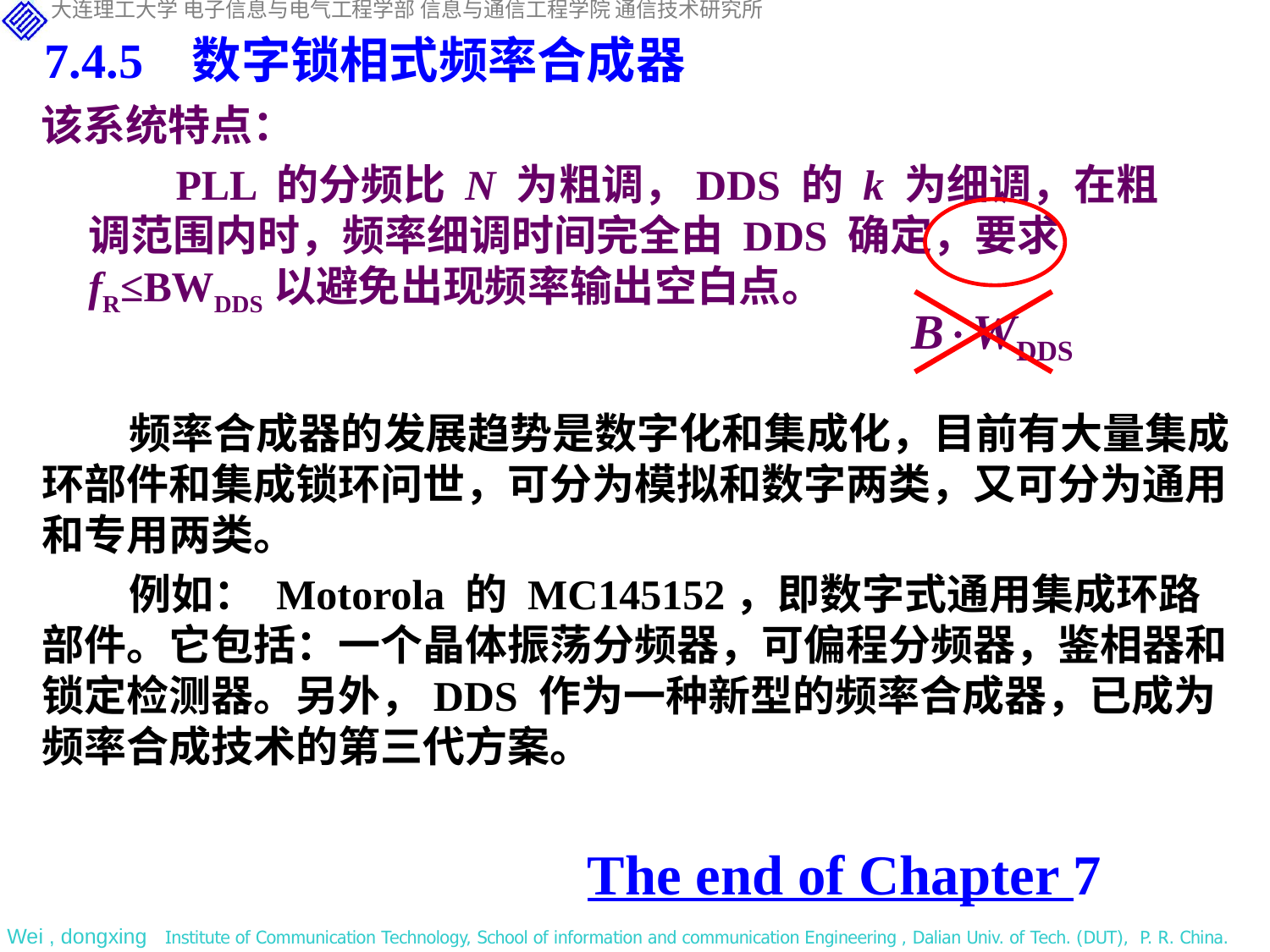

7.4.5   数字锁相式频率合成器
该系统特点：
PLL 的分频比 N 为粗调，DDS 的 k 为细调，在粗调范围内时，频率细调时间完全由 DDS 确定，要求fR≤BWDDS以避免出现频率输出空白点。

B⋅WDDS
频率合成器的发展趋势是数字化和集成化，目前有大量集成环部件和集成锁环问世，可分为模拟和数字两类，又可分为通用和专用两类。
例如： Motorola 的 MC145152，即数字式通用集成环路部件。它包括：一个晶体振荡分频器，可偏程分频器，鉴相器和锁定检测器。另外，DDS 作为一种新型的频率合成器，已成为频率合成技术的第三代方案。
The end of Chapter 7